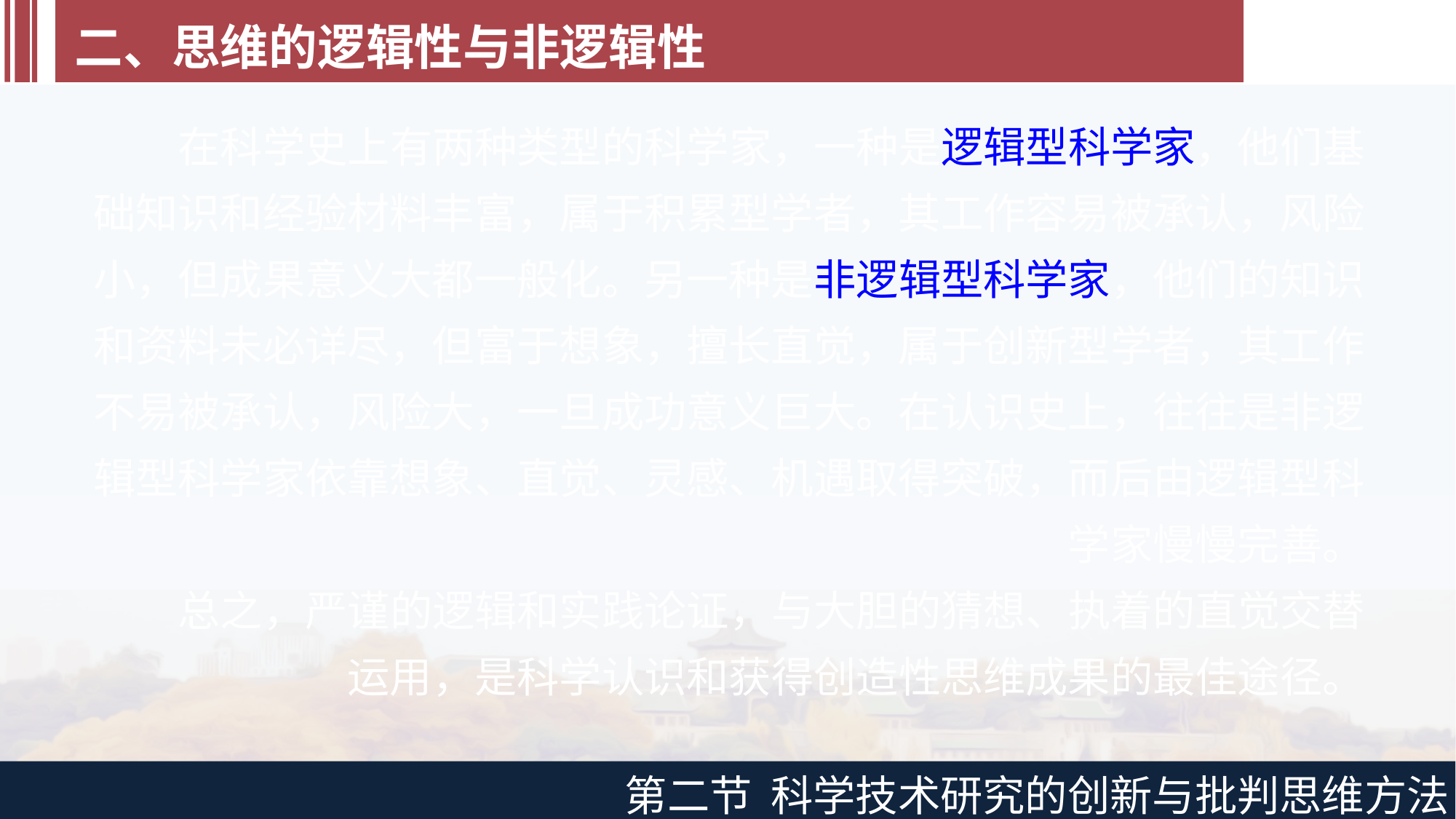

二、思维的逻辑性与非逻辑性
在科学史上有两种类型的科学家，一种是逻辑型科学家，他们基础知识和经验材料丰富，属于积累型学者，其工作容易被承认，风险小，但成果意义大都一般化。另一种是非逻辑型科学家，他们的知识和资料未必详尽，但富于想象，擅长直觉，属于创新型学者，其工作不易被承认，风险大，一旦成功意义巨大。在认识史上，往往是非逻辑型科学家依靠想象、直觉、灵感、机遇取得突破，而后由逻辑型科学家慢慢完善。
总之，严谨的逻辑和实践论证，与大胆的猜想、执着的直觉交替运用，是科学认识和获得创造性思维成果的最佳途径。
第二节  科学技术研究的创新与批判思维方法